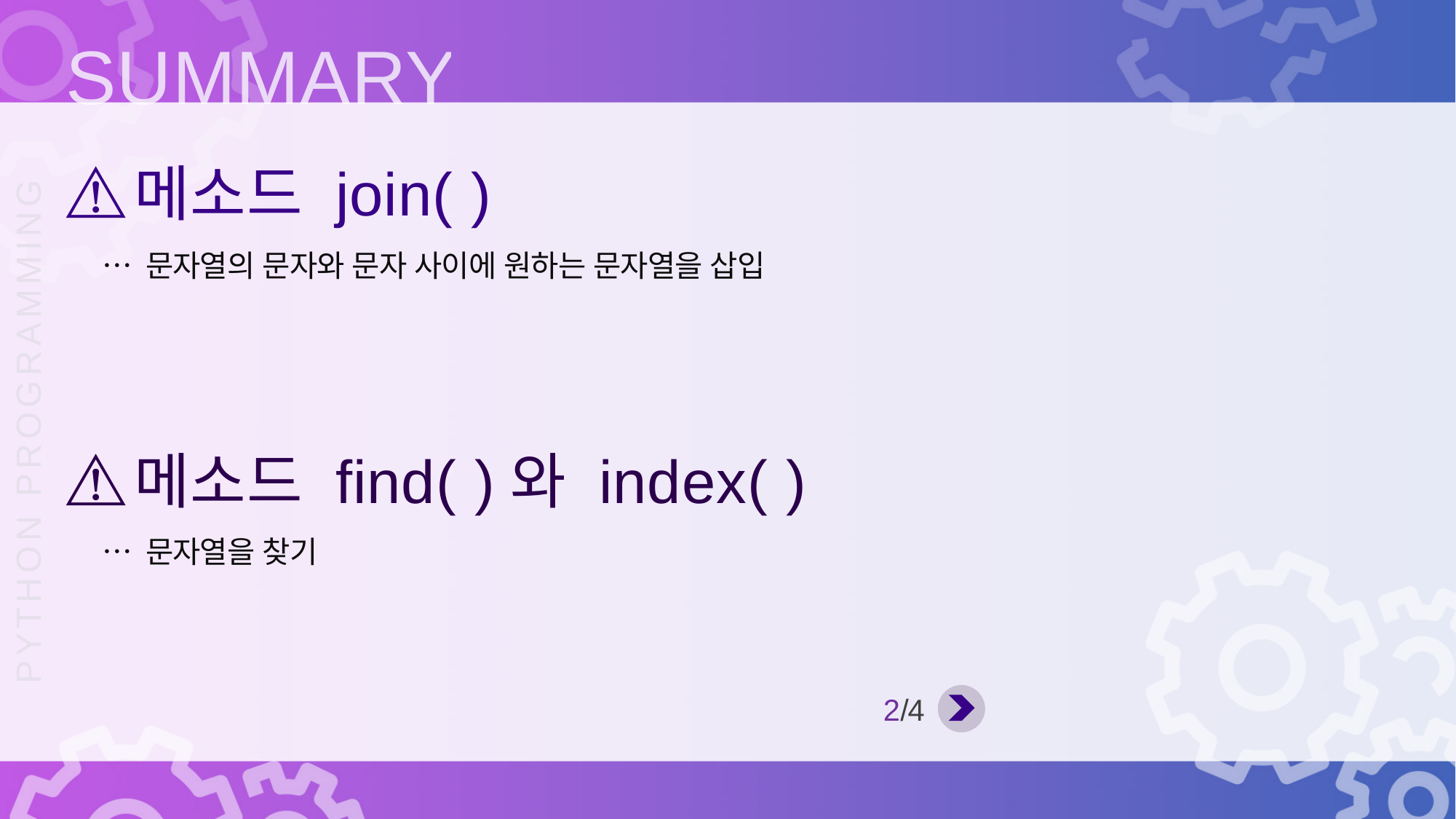

메소드 join( )
… 문자열의 문자와 문자 사이에 원하는 문자열을 삽입
메소드 find( )와 index( )
… 문자열을 찾기
2/4